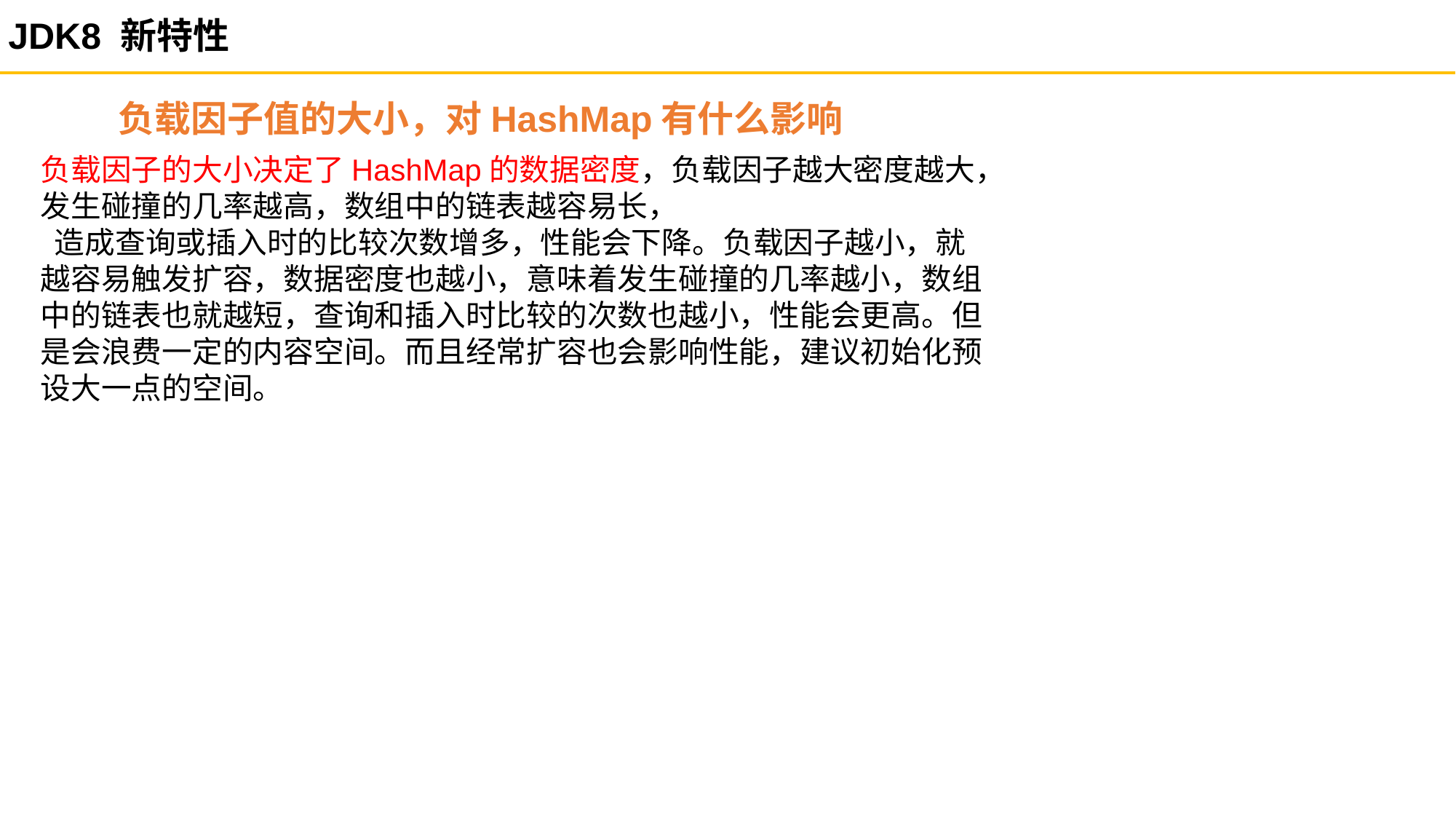

JDK8 新特性
负载因子值的大小，对HashMap有什么影响
负载因子的大小决定了HashMap的数据密度，负载因子越大密度越大，发生碰撞的几率越高，数组中的链表越容易长，
 造成查询或插入时的比较次数增多，性能会下降。负载因子越小，就越容易触发扩容，数据密度也越小，意味着发生碰撞的几率越小，数组中的链表也就越短，查询和插入时比较的次数也越小，性能会更高。但是会浪费一定的内容空间。而且经常扩容也会影响性能，建议初始化预设大一点的空间。